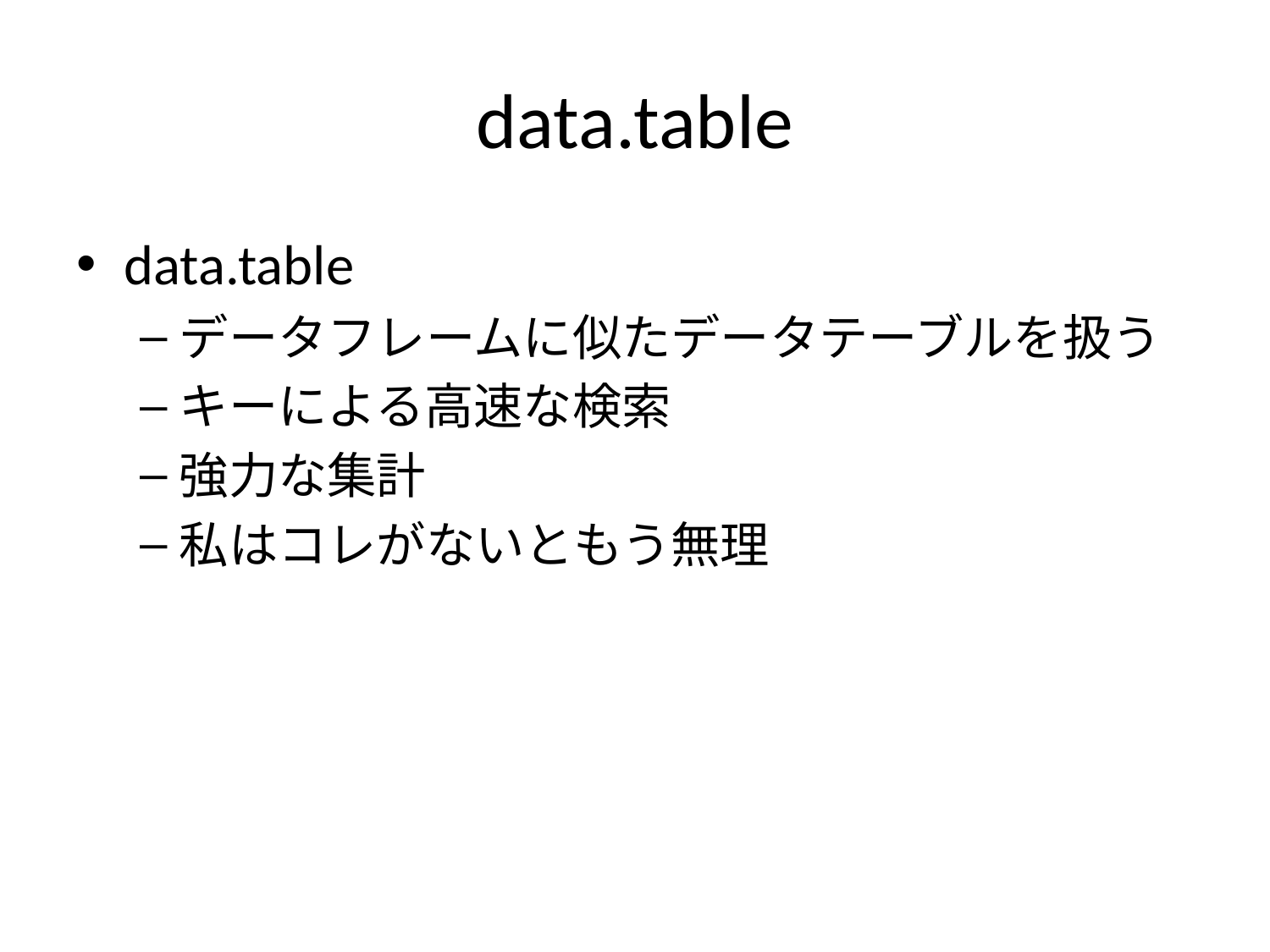

# data.table
data.table
データフレームに似たデータテーブルを扱う
キーによる高速な検索
強力な集計
私はコレがないともう無理